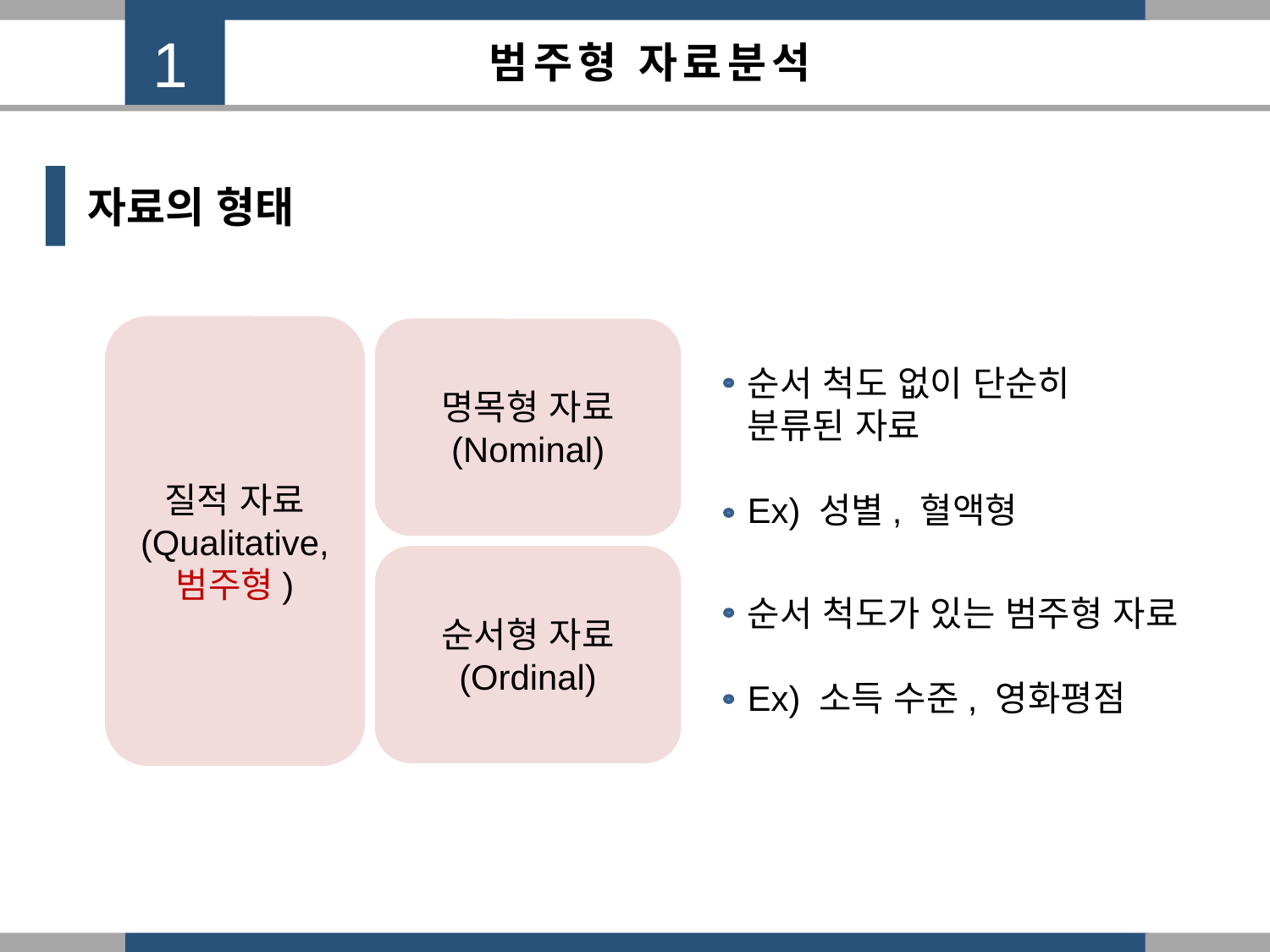

1
범주형 자료분석

자료의 형태
질적 자료
(Qualitative, 범주형)
명목형 자료
(Nominal)
순서 척도 없이 단순히 분류된 자료

Ex) 성별, 혈액형

순서형 자료
(Ordinal)
순서 척도가 있는 범주형 자료

Ex) 소득 수준, 영화평점